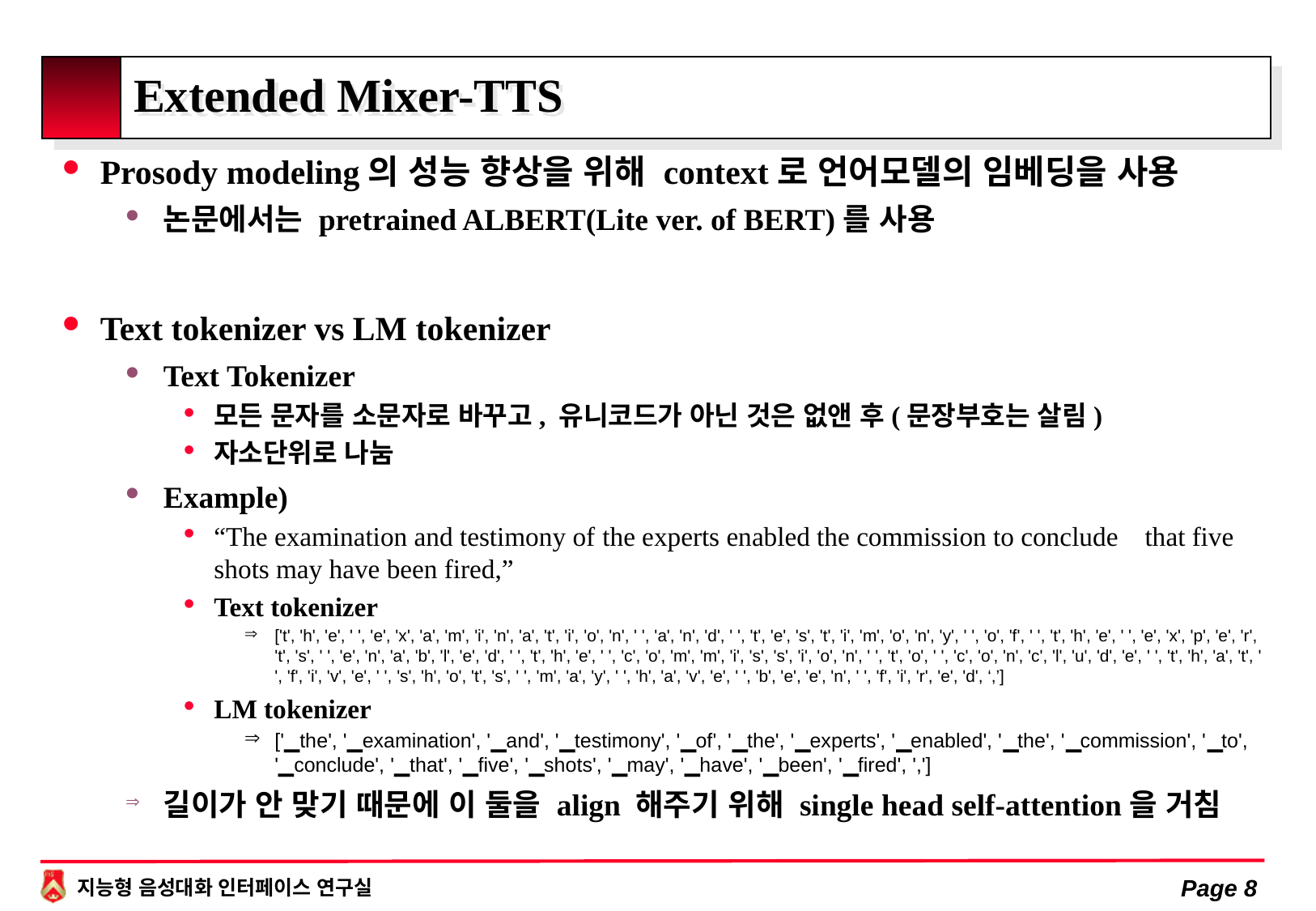

# Extended Mixer-TTS
Prosody modeling의 성능 향상을 위해 context로 언어모델의 임베딩을 사용
논문에서는 pretrained ALBERT(Lite ver. of BERT)를 사용

Text tokenizer vs LM tokenizer
Text Tokenizer
모든 문자를 소문자로 바꾸고, 유니코드가 아닌 것은 없앤 후(문장부호는 살림)
자소단위로 나눔
Example)
“The examination and testimony of the experts enabled the commission to conclude    that five shots may have been fired,”
Text tokenizer
['t', 'h', 'e', ' ', 'e', 'x', 'a', 'm', 'i', 'n', 'a', 't', 'i', 'o', 'n', ' ', 'a', 'n', 'd', ' ', 't', 'e', 's', 't', 'i', 'm', 'o', 'n', 'y', ' ', 'o', 'f', ' ', 't', 'h', 'e', ' ', 'e', 'x', 'p', 'e', 'r', 't', 's', ' ', 'e', 'n', 'a', 'b', 'l', 'e', 'd', ' ', 't', 'h', 'e', ' ', 'c', 'o', 'm', 'm', 'i', 's', 's', 'i', 'o', 'n', ' ', 't', 'o', ' ', 'c', 'o', 'n', 'c', 'l', 'u', 'd', 'e', ' ', 't', 'h', 'a', 't', ' ', 'f', 'i', 'v', 'e', ' ', 's', 'h', 'o', 't', 's', ' ', 'm', 'a', 'y', ' ', 'h', 'a', 'v', 'e', ' ', 'b', 'e', 'e', 'n', ' ', 'f', 'i', 'r', 'e', 'd', ‘,’]
LM tokenizer
['▁the', '▁examination', '▁and', '▁testimony', '▁of', '▁the', '▁experts', '▁enabled', '▁the', '▁commission', '▁to', '▁conclude', '▁that', '▁five', '▁shots', '▁may', '▁have', '▁been', '▁fired', ',']
길이가 안 맞기 때문에 이 둘을 align 해주기 위해 single head self-attention을 거침

Page 8